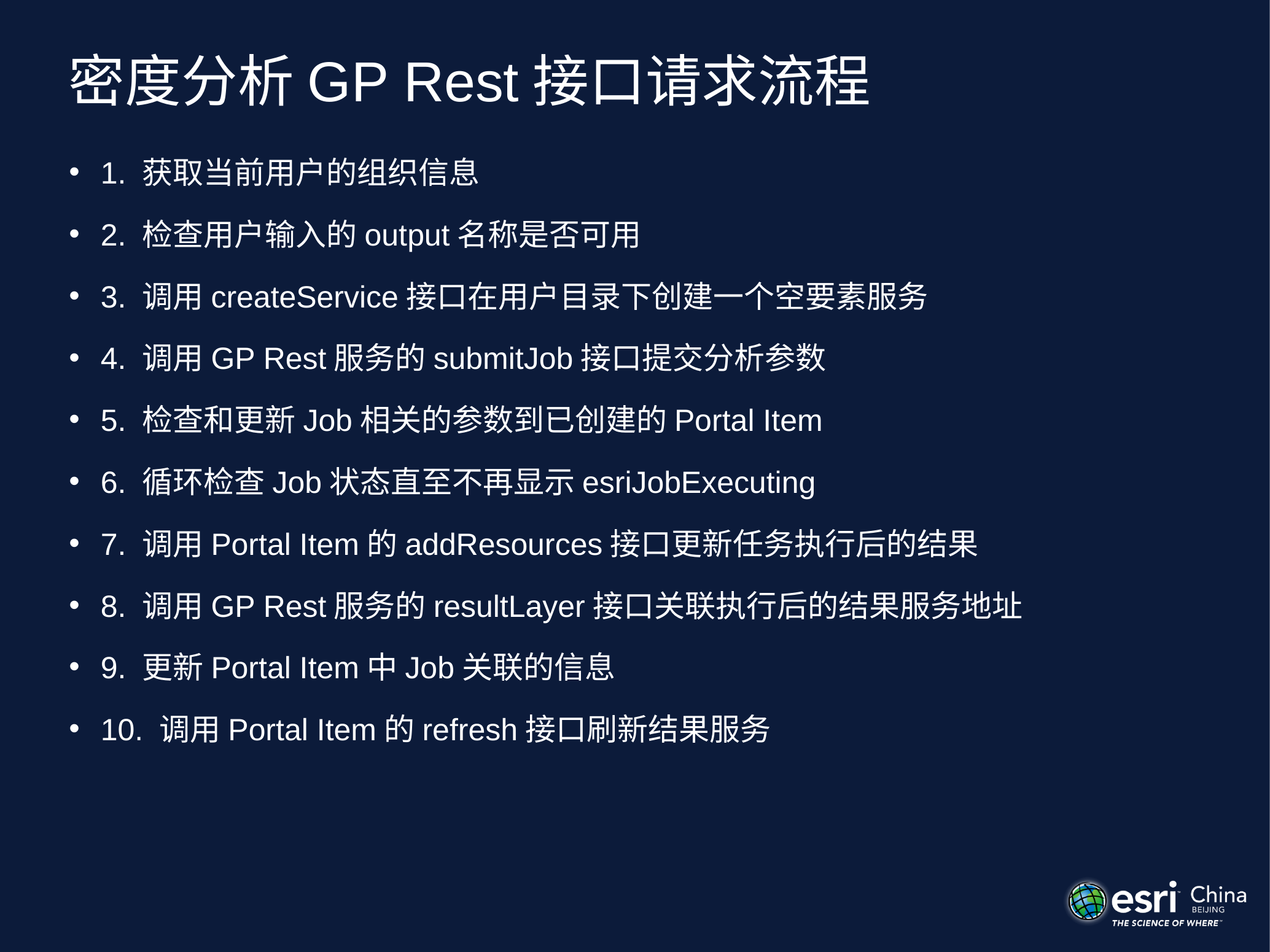

# 密度分析GP Rest接口请求流程
1. 获取当前用户的组织信息
2. 检查用户输入的output名称是否可用
3. 调用createService接口在用户目录下创建一个空要素服务
4. 调用GP Rest服务的submitJob接口提交分析参数
5. 检查和更新Job相关的参数到已创建的Portal Item
6. 循环检查Job状态直至不再显示esriJobExecuting
7. 调用Portal Item的addResources接口更新任务执行后的结果
8. 调用GP Rest服务的resultLayer接口关联执行后的结果服务地址
9. 更新Portal Item中Job关联的信息
10. 调用Portal Item的refresh接口刷新结果服务